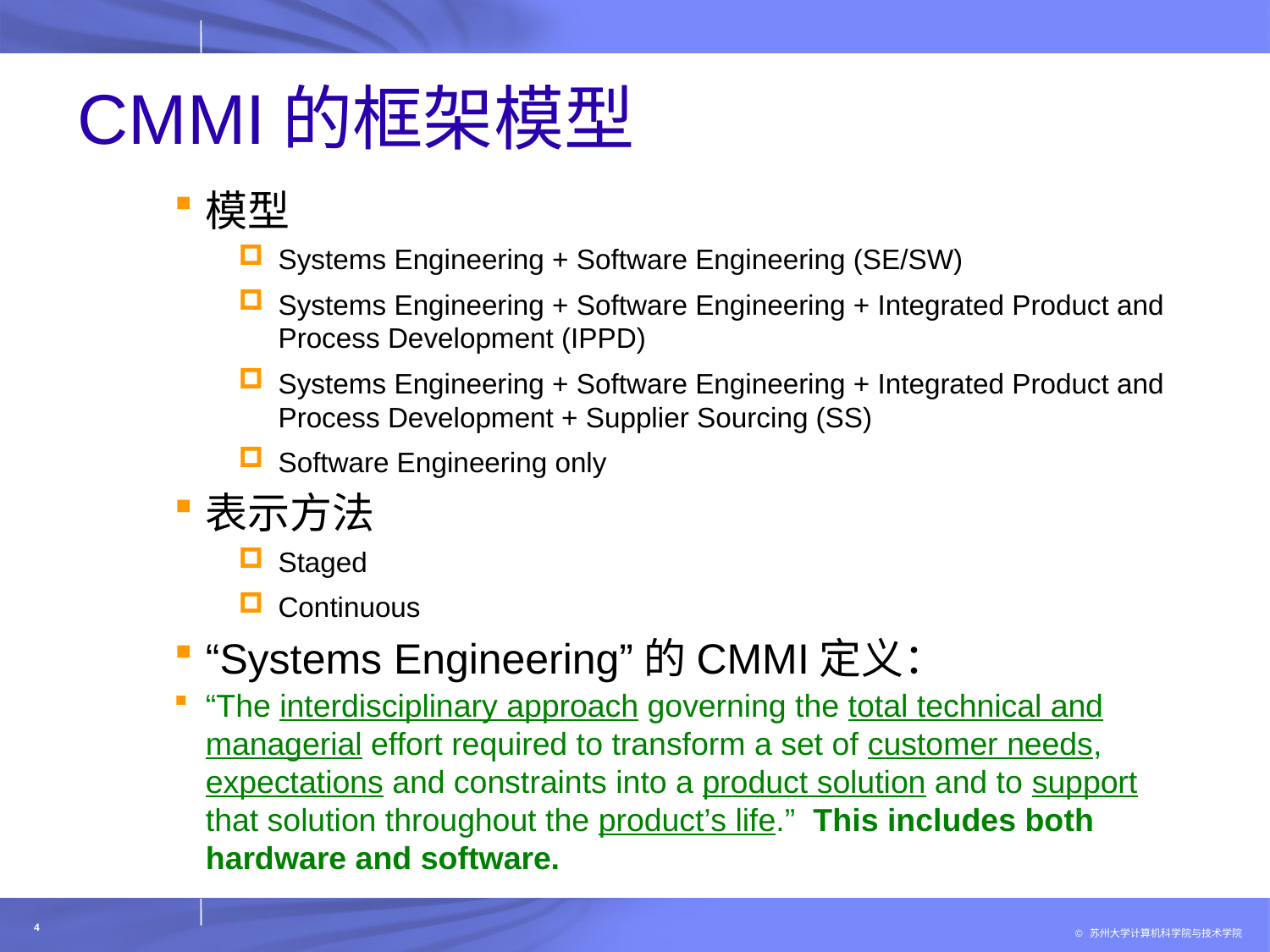

# CMMI的框架模型
模型
Systems Engineering + Software Engineering (SE/SW)
Systems Engineering + Software Engineering + Integrated Product and Process Development (IPPD)
Systems Engineering + Software Engineering + Integrated Product and Process Development + Supplier Sourcing (SS)
Software Engineering only
表示方法
Staged
Continuous
“Systems Engineering”的CMMI定义：
“The interdisciplinary approach governing the total technical and managerial effort required to transform a set of customer needs, expectations and constraints into a product solution and to support that solution throughout the product’s life.”  This includes both hardware and software.

4